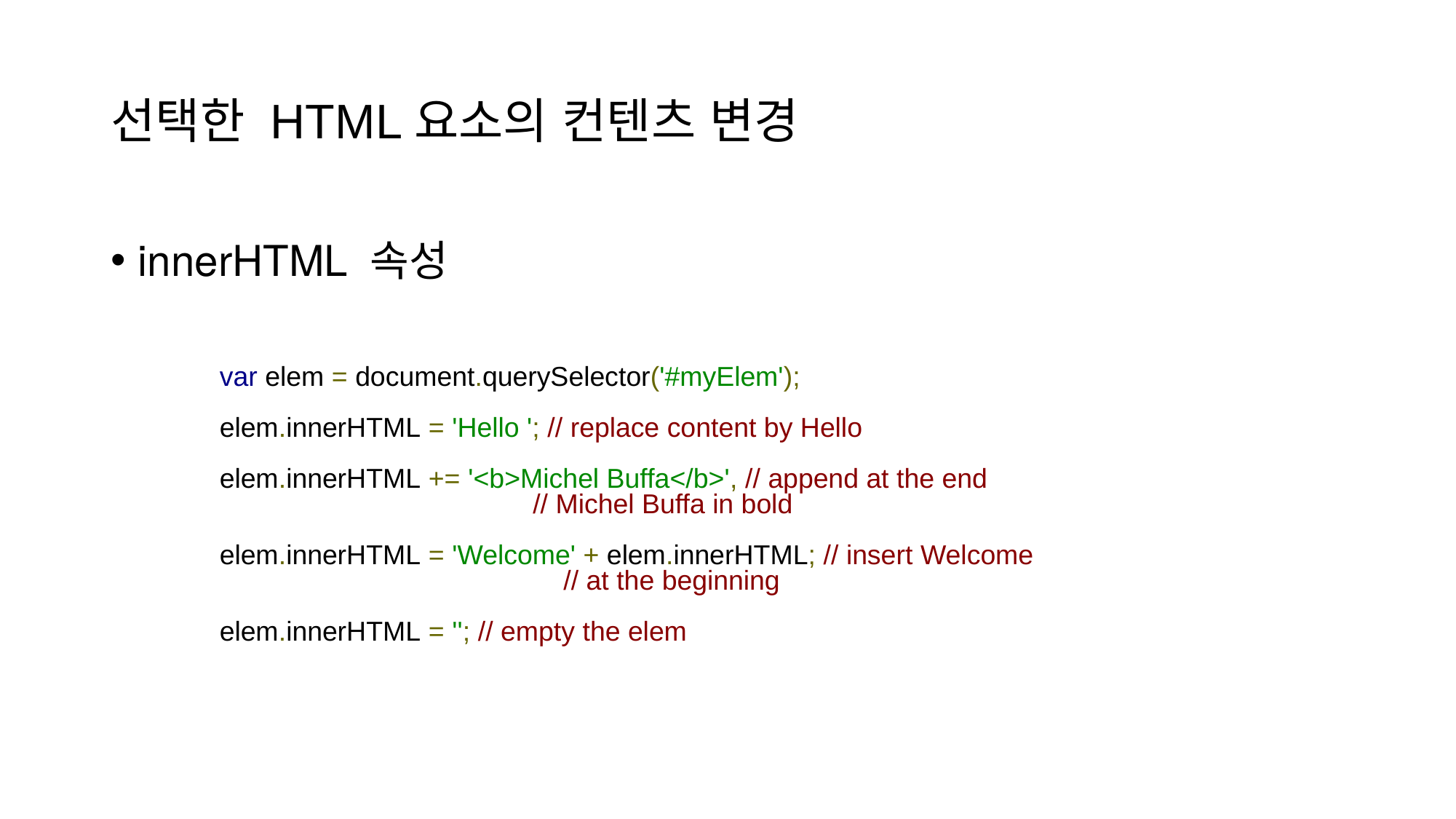

# 선택한 HTML요소의 컨텐츠 변경
innerHTML 속성
var elem = document.querySelector('#myElem');

elem.innerHTML = 'Hello '; // replace content by Hello

elem.innerHTML += '<b>Michel Buffa</b>', // append at the end
                                         // Michel Buffa in bold

elem.innerHTML = 'Welcome' + elem.innerHTML; // insert Welcome
                                             // at the beginning

elem.innerHTML = ''; // empty the elem